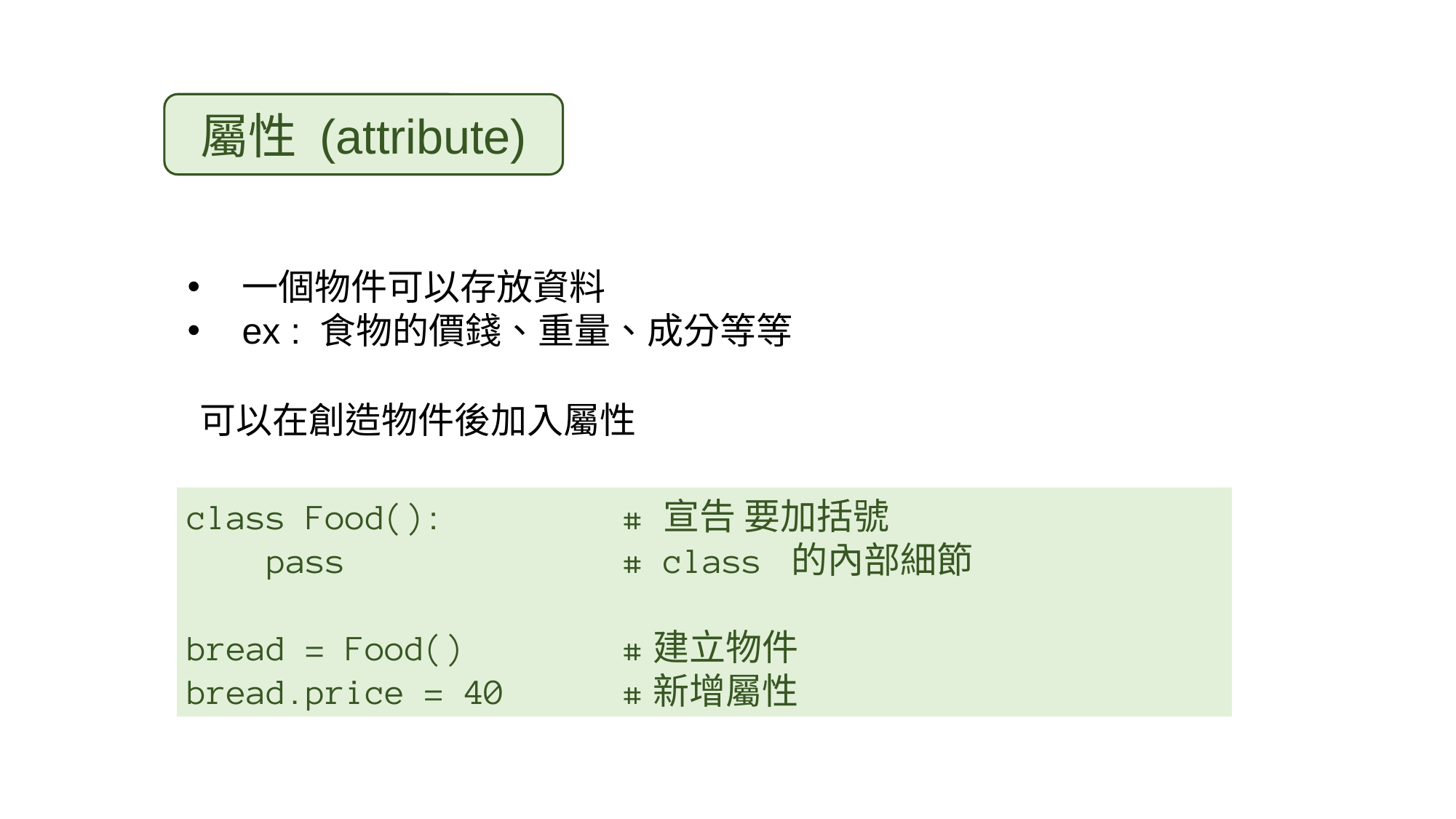

屬性 (attribute)
一個物件可以存放資料
ex : 食物的價錢、重量、成分等等

可以在創造物件後加入屬性
class Food():    	# 宣告 要加括號
    pass 			# class 的內部細節

bread = Food() 		#建立物件
bread.price = 40	 	#新增屬性